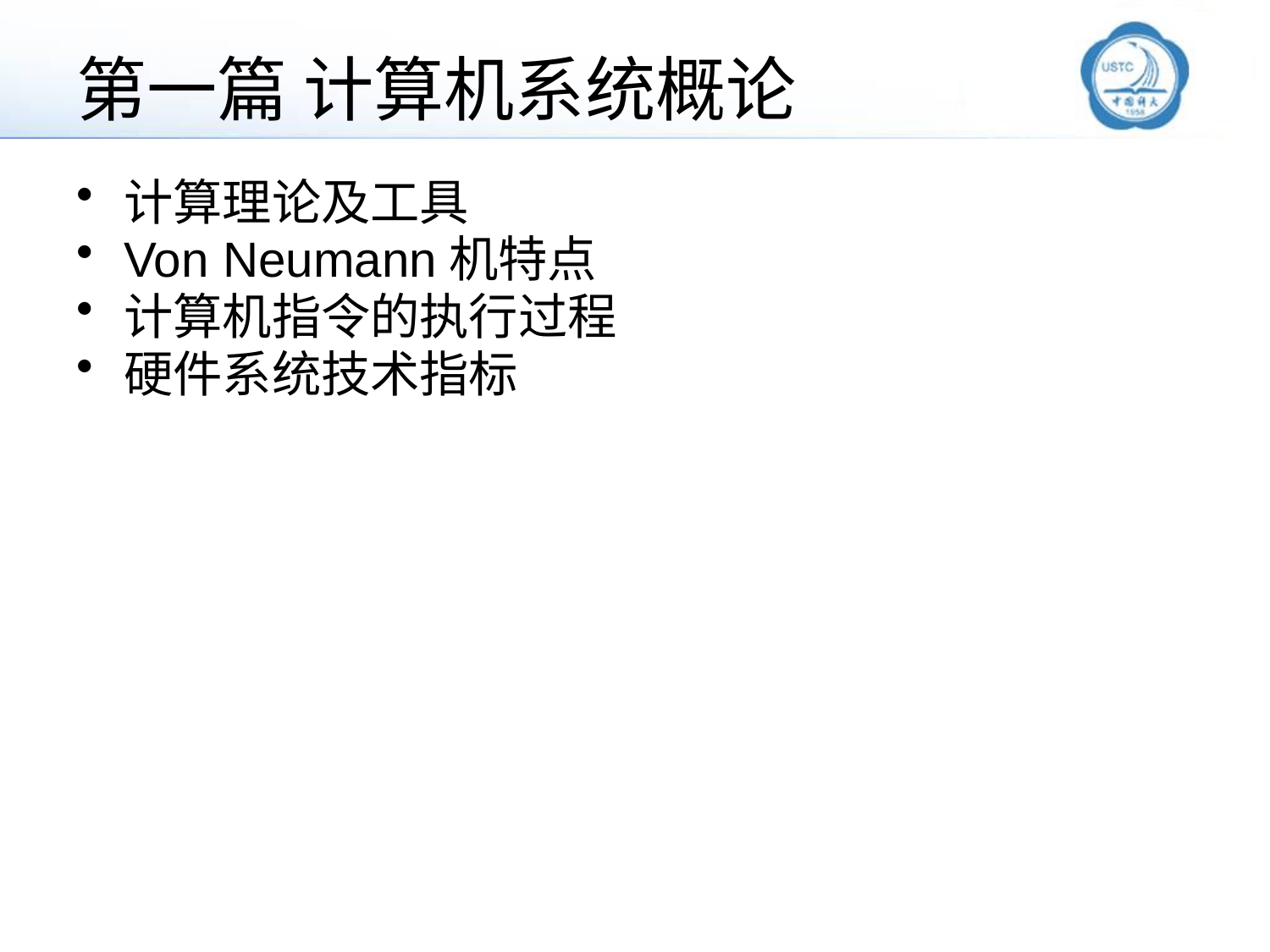

# 第一篇 计算机系统概论
计算理论及工具
Von Neumann机特点
计算机指令的执行过程
硬件系统技术指标